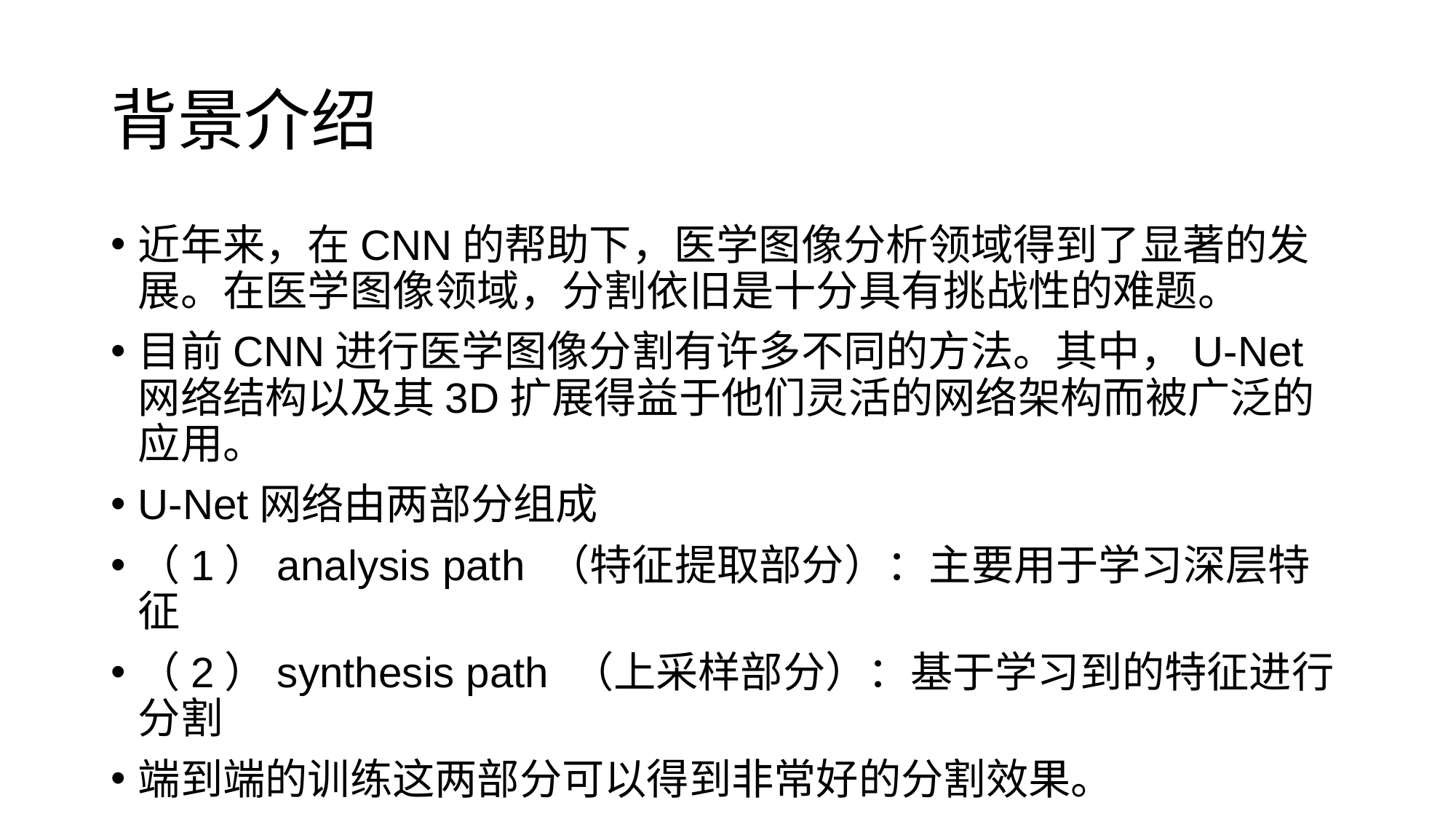

# 背景介绍
近年来，在CNN的帮助下，医学图像分析领域得到了显著的发展。在医学图像领域，分割依旧是十分具有挑战性的难题。
目前CNN进行医学图像分割有许多不同的方法。其中，U-Net网络结构以及其3D扩展得益于他们灵活的网络架构而被广泛的应用。
U-Net网络由两部分组成
（1）analysis path （特征提取部分）：主要用于学习深层特征
（2）synthesis path （上采样部分）：基于学习到的特征进行分割
端到端的训练这两部分可以得到非常好的分割效果。